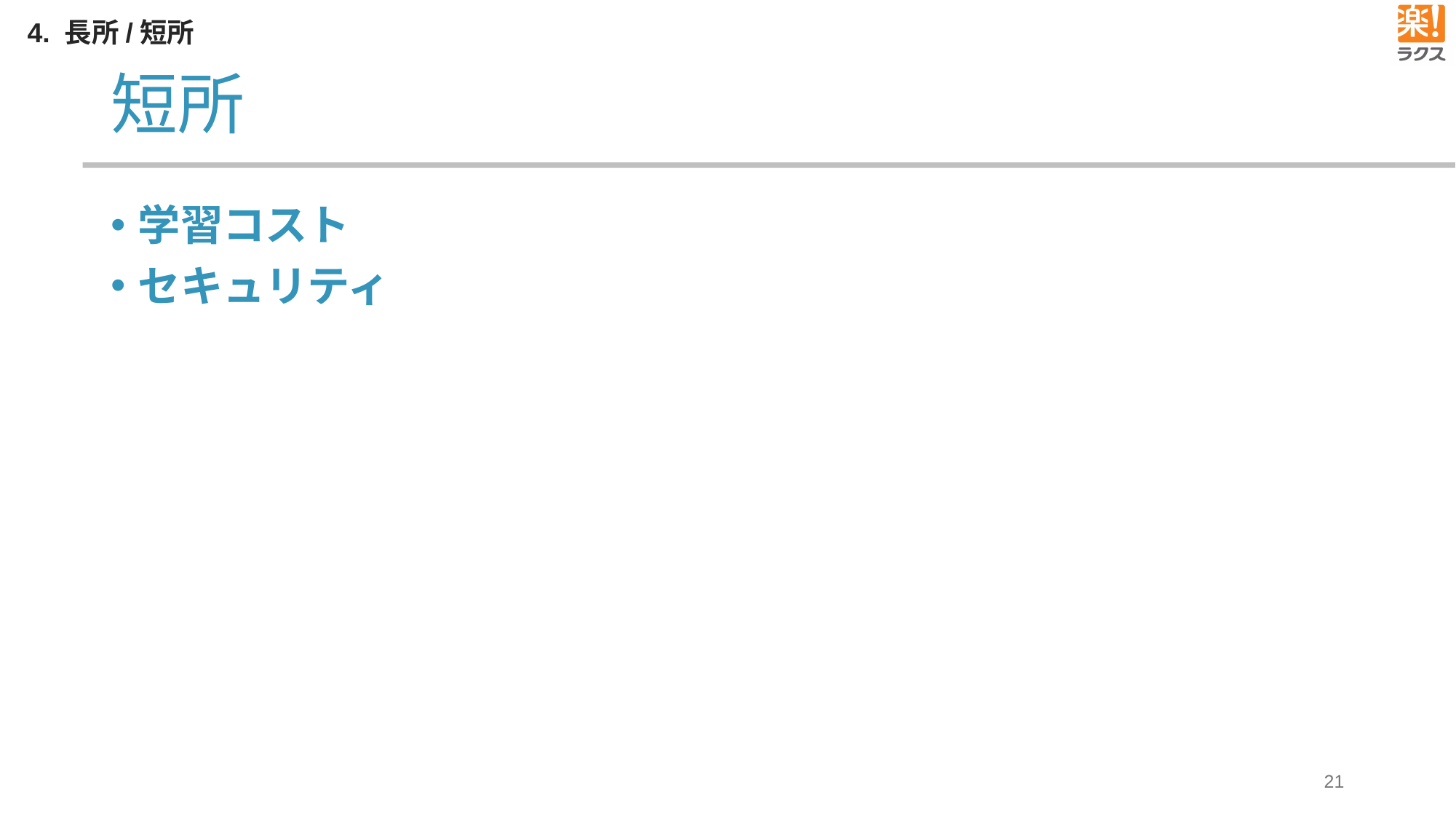

4. 長所/短所
# 短所
学習コスト
セキュリティ
21